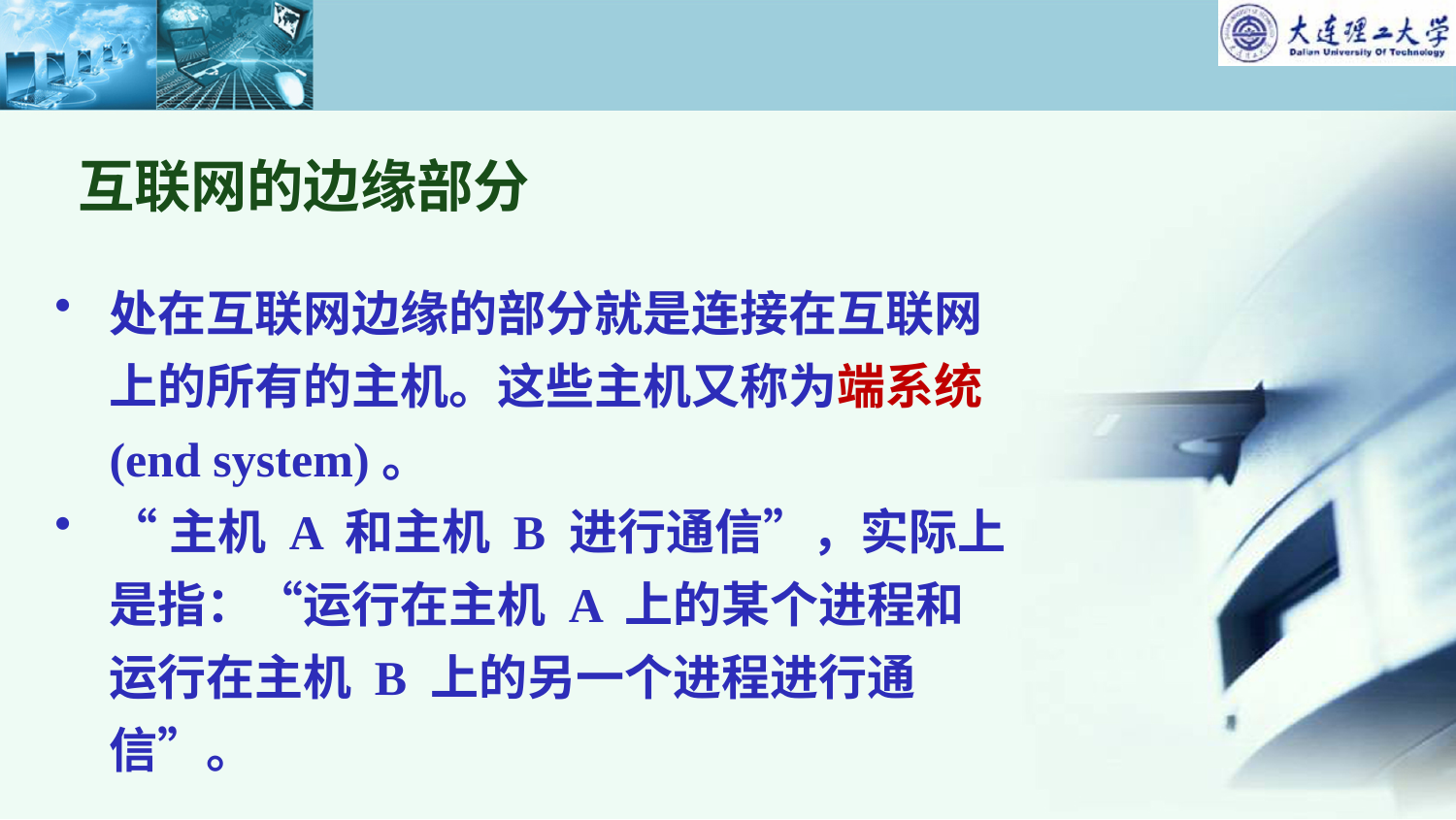

# 互联网的边缘部分
处在互联网边缘的部分就是连接在互联网上的所有的主机。这些主机又称为端系统(end system)。
“主机 A 和主机 B 进行通信”，实际上是指：“运行在主机 A 上的某个进程和运行在主机 B 上的另一个进程进行通信”。